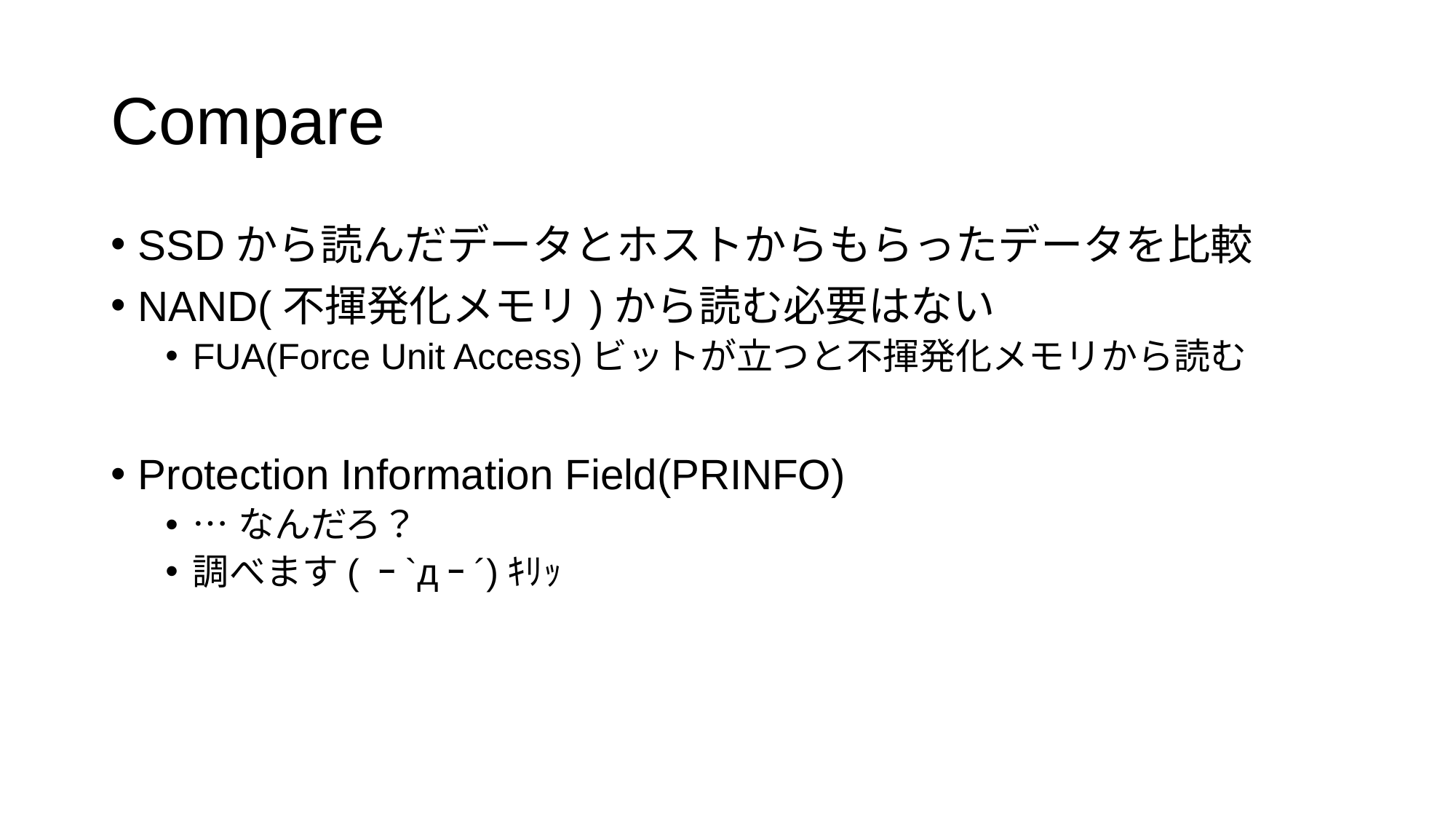

# Compare
SSDから読んだデータとホストからもらったデータを比較
NAND(不揮発化メモリ)から読む必要はない
FUA(Force Unit Access)ビットが立つと不揮発化メモリから読む

Protection Information Field(PRINFO)
…なんだろ？
調べます( ｰ`дｰ´)ｷﾘｯ